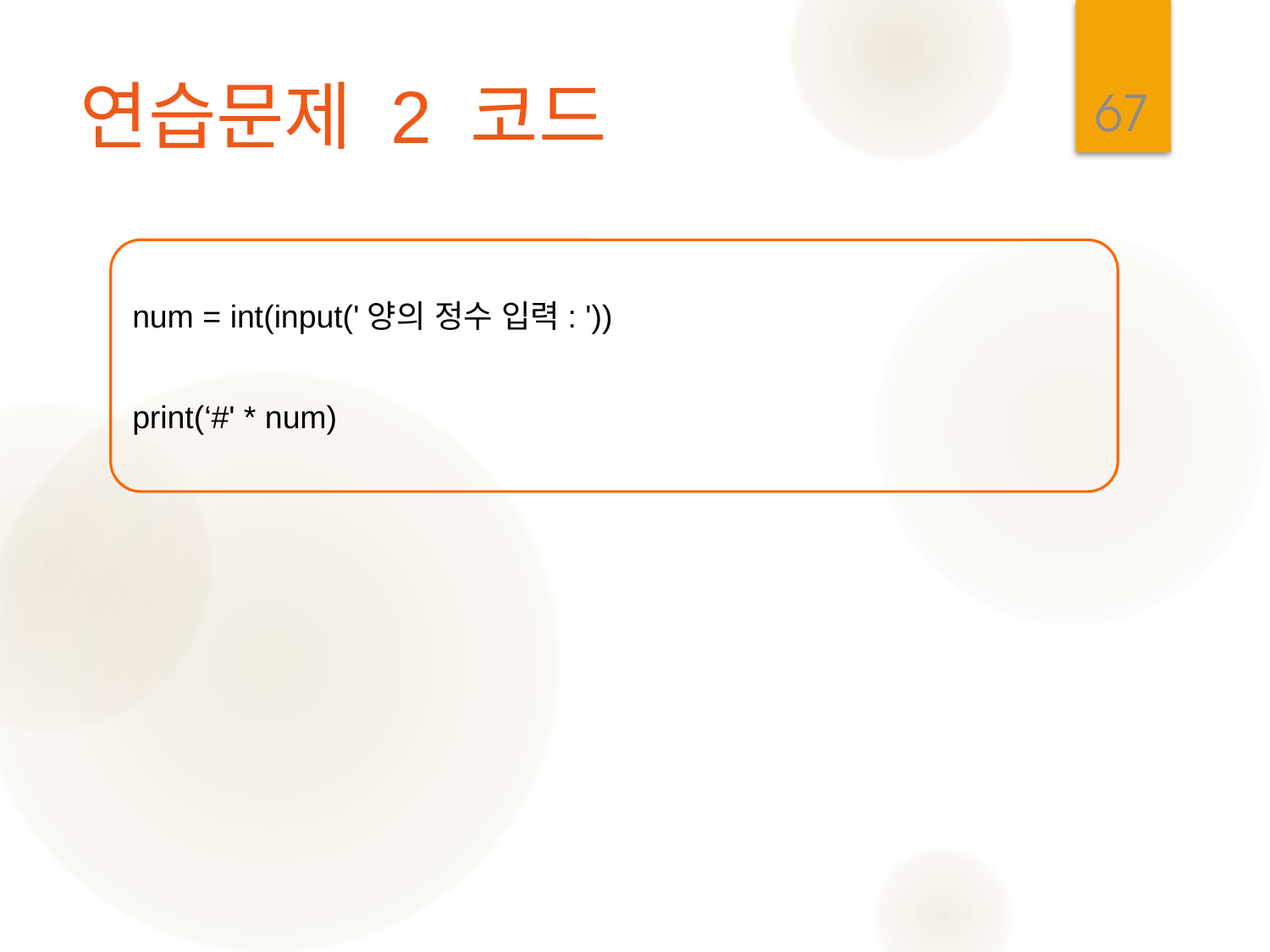

67
# 연습문제 2 코드
num = int(input('양의 정수 입력: '))

print(‘#' * num)